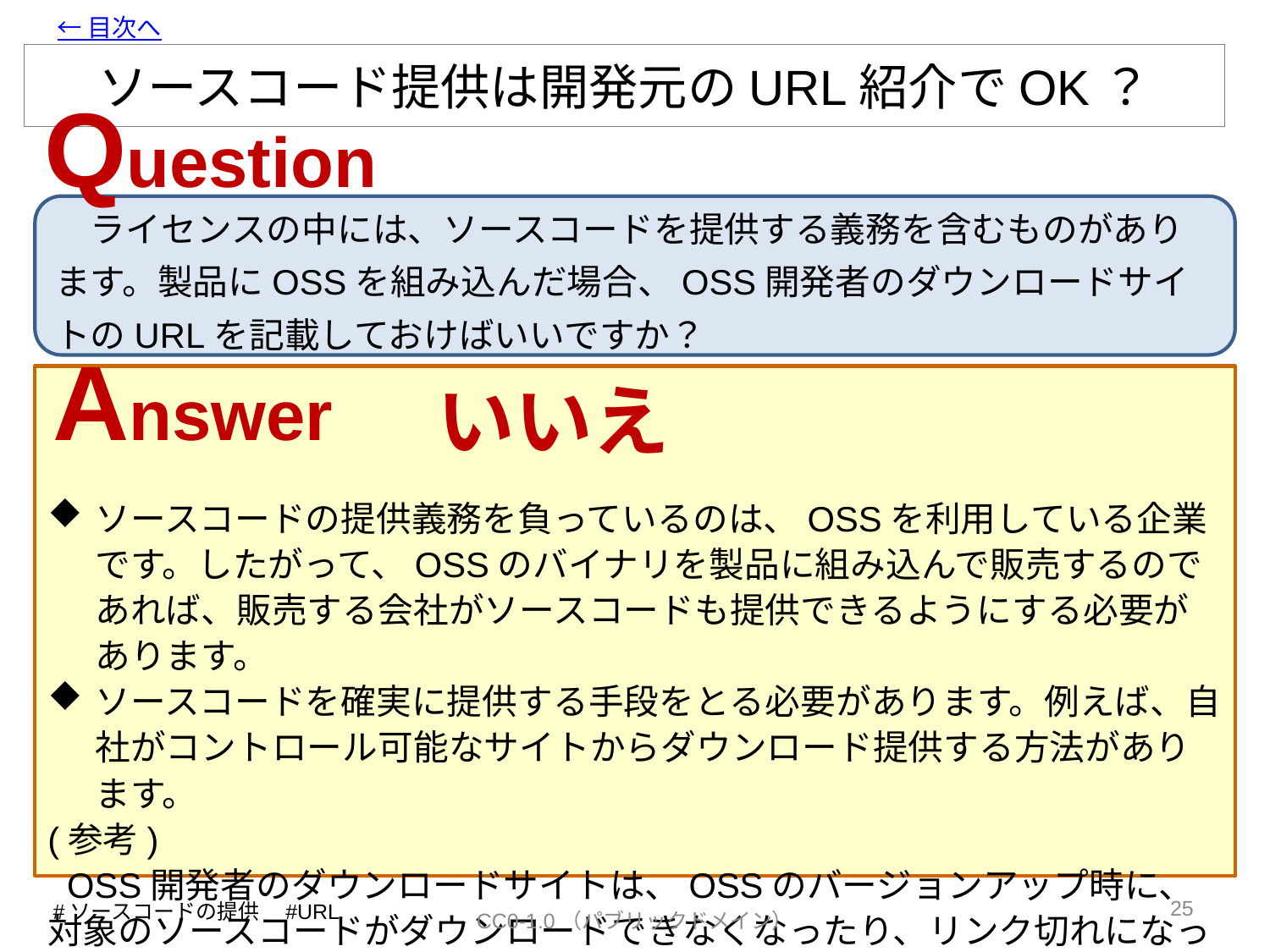

← 目次へ
# ソースコード提供は開発元のURL紹介でOK？
Question
　ライセンスの中には、ソースコードを提供する義務を含むものがあります。製品にOSSを組み込んだ場合、OSS開発者のダウンロードサイトのURLを記載しておけばいいですか？
Answer
いいえ

ソースコードの提供義務を負っているのは、OSSを利用している企業です。したがって、OSSのバイナリを製品に組み込んで販売するのであれば、販売する会社がソースコードも提供できるようにする必要があります。
ソースコードを確実に提供する手段をとる必要があります。例えば、自社がコントロール可能なサイトからダウンロード提供する方法があります。
(参考)
  OSS開発者のダウンロードサイトは、OSSのバージョンアップ時に、対象のソースコードがダウンロードできなくなったり、リンク切れになったりすることがあります。
25
#ソースコードの提供　#URL
CC0-1.0（パブリックドメイン）